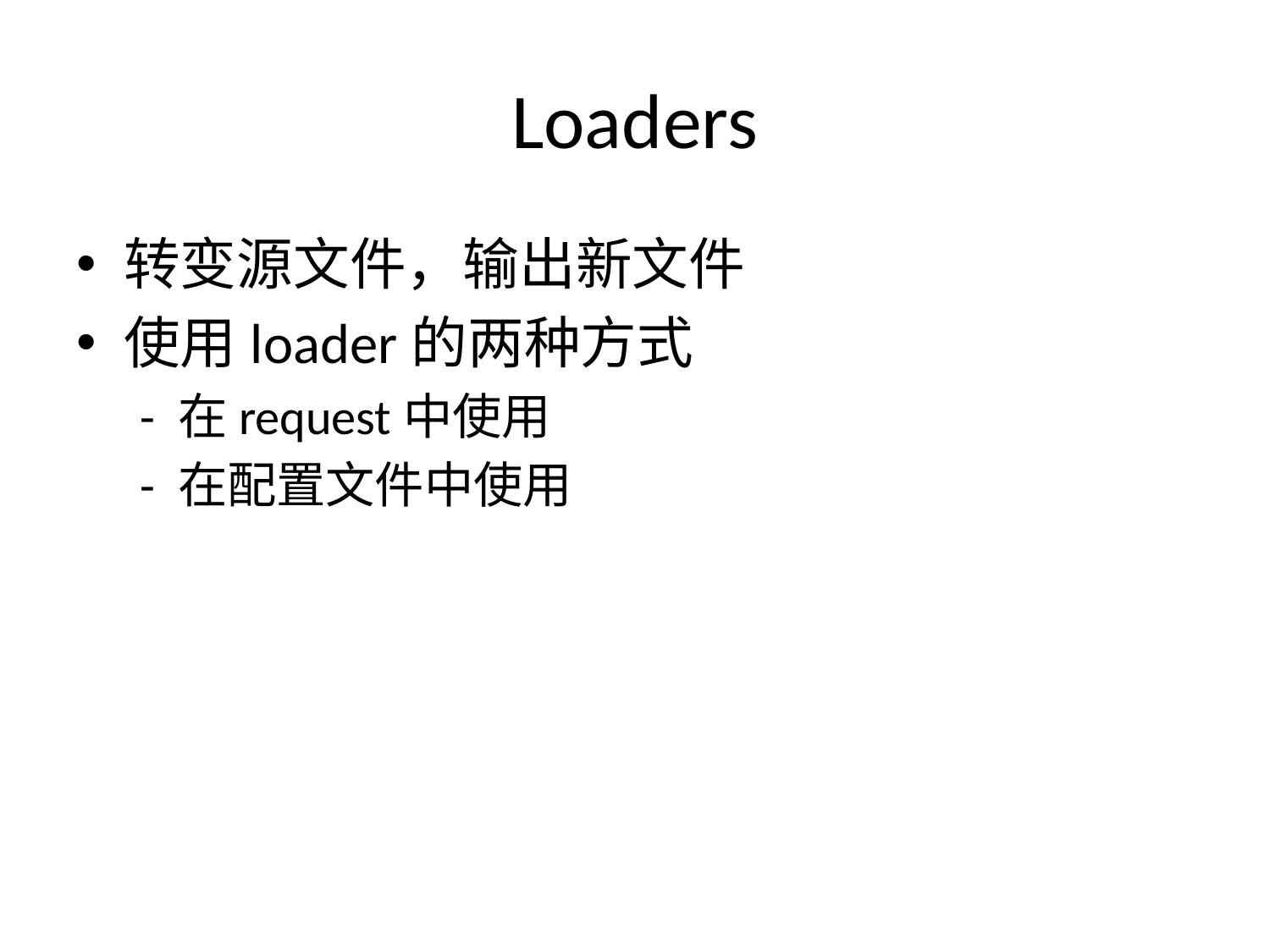

# Loaders
转变源文件，输出新文件
使用loader的两种方式
- 在request中使用
- 在配置文件中使用